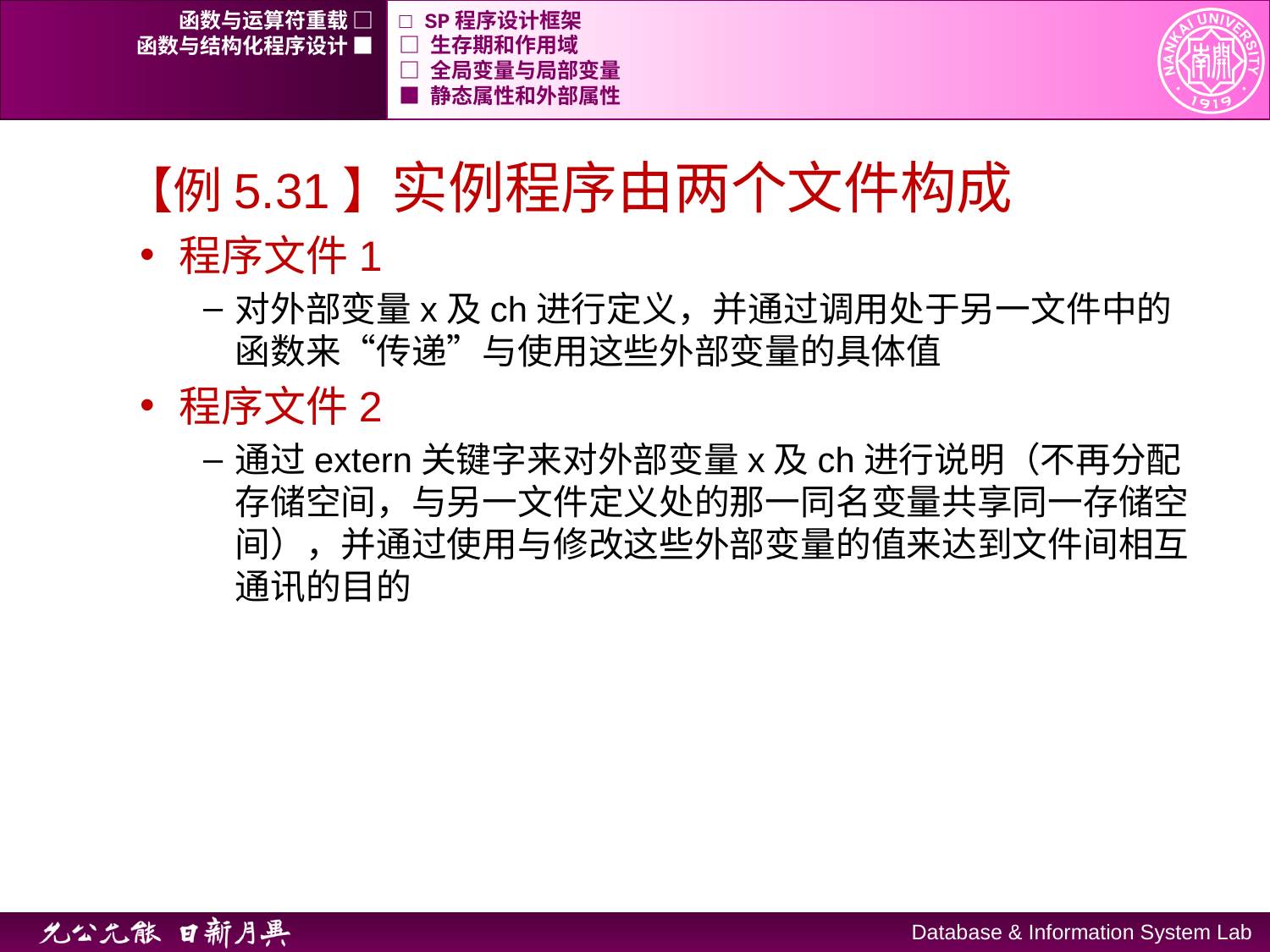

函数与运算符重载 □
□ SP程序设计框架
函数与结构化程序设计 ■
□ 生存期和作用域

□ 全局变量与局部变量

■ 静态属性和外部属性
【例5.31】实例程序由两个文件构成
程序文件1
对外部变量x及ch进行定义，并通过调用处于另一文件中的函数来“传递”与使用这些外部变量的具体值
程序文件2
通过extern关键字来对外部变量x及ch进行说明（不再分配存储空间，与另一文件定义处的那一同名变量共享同一存储空间），并通过使用与修改这些外部变量的值来达到文件间相互通讯的目的